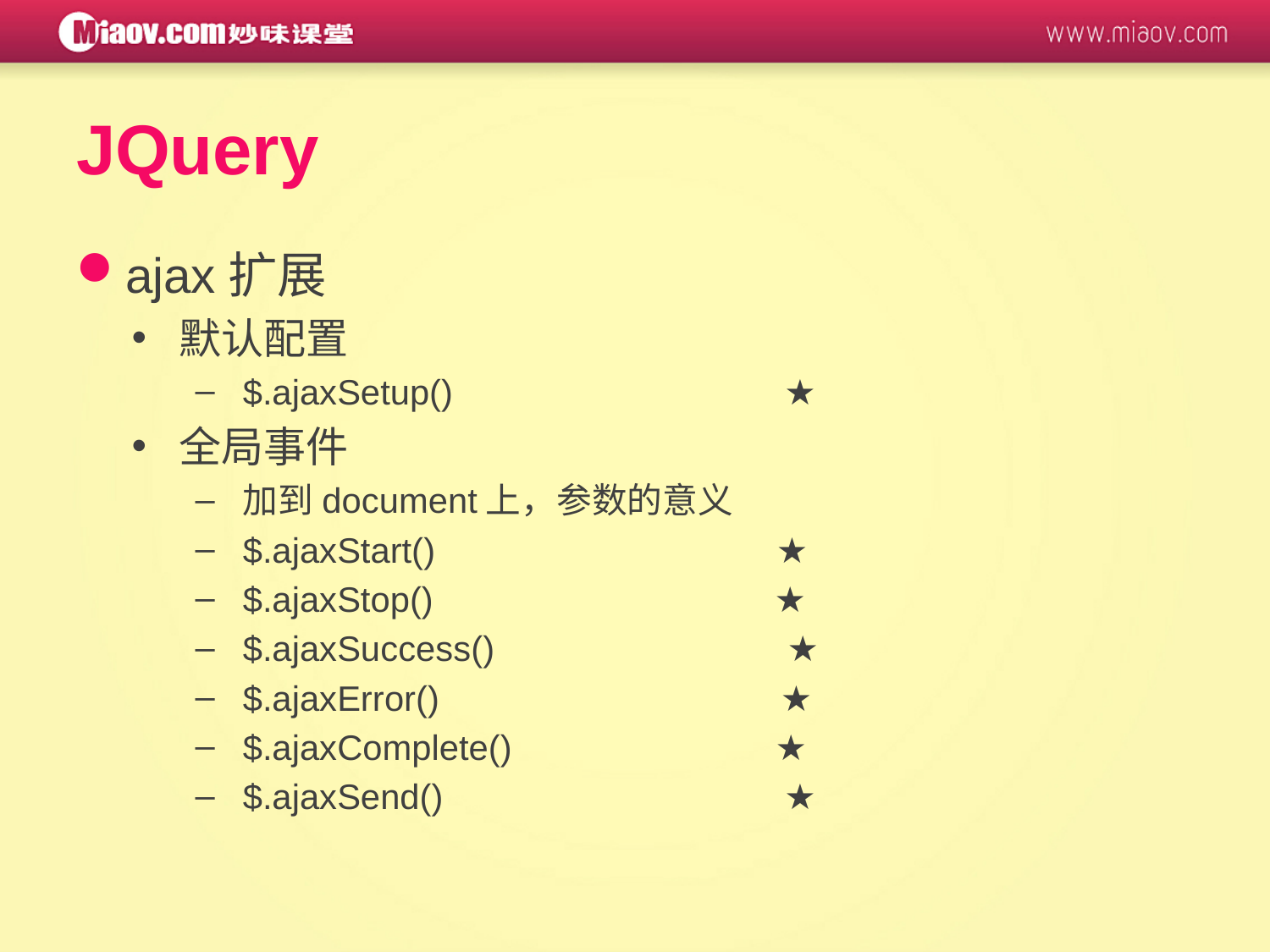

# JQuery
ajax扩展
默认配置
$.ajaxSetup()                                  ★
全局事件
加到document上，参数的意义
$.ajaxStart()                                   ★
$.ajaxStop()                                   ★
$.ajaxSuccess()                              ★
$.ajaxError()                                   ★
$.ajaxComplete()                           ★
$.ajaxSend()                                   ★